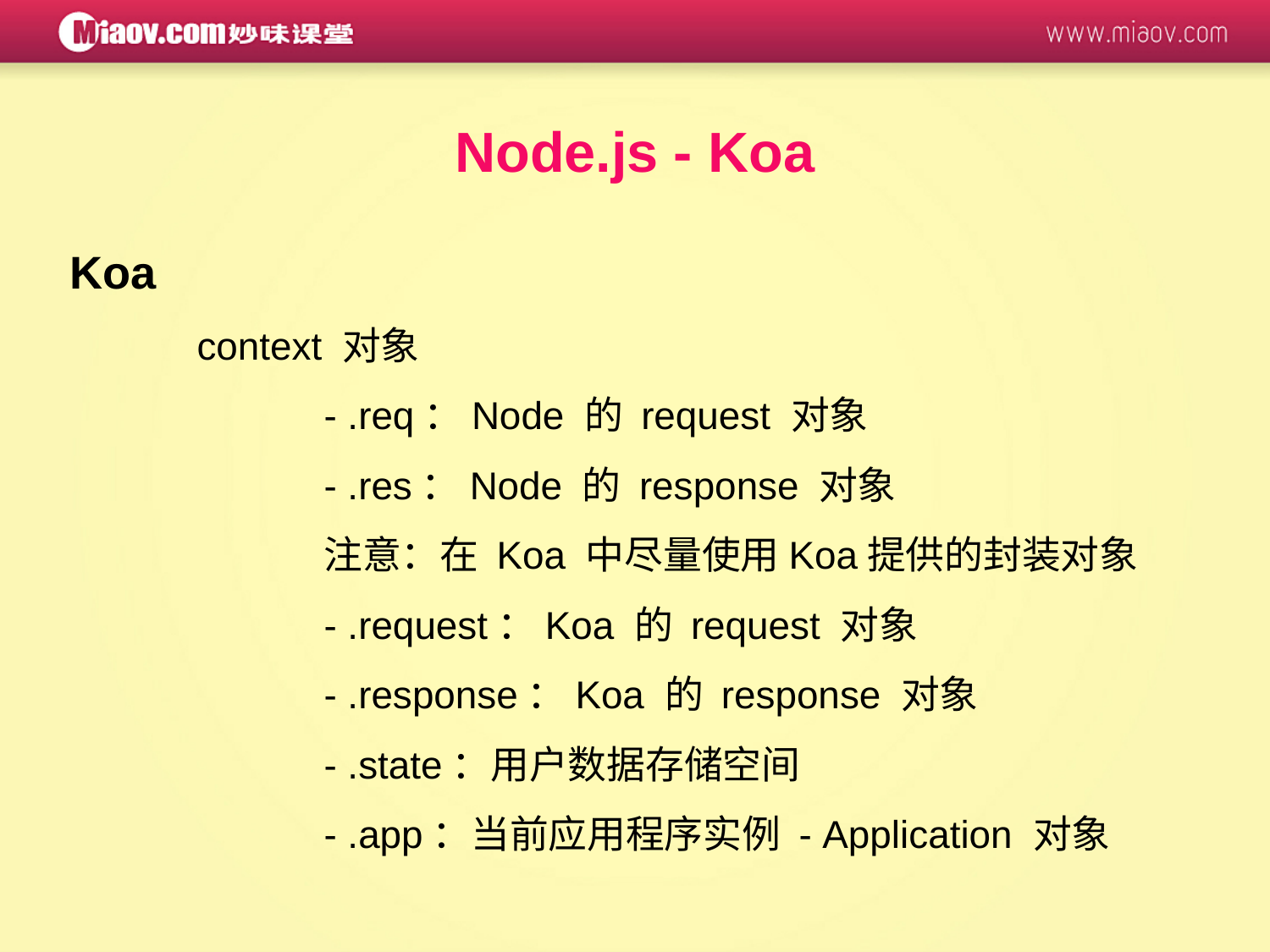

Node.js - Koa
Koa
	context 对象
		- .req：Node 的 request 对象
		- .res：Node 的 response 对象
		注意：在 Koa 中尽量使用Koa提供的封装对象
		- .request：Koa 的 request 对象
		- .response：Koa 的 response 对象
		- .state：用户数据存储空间
		- .app：当前应用程序实例 - Application 对象